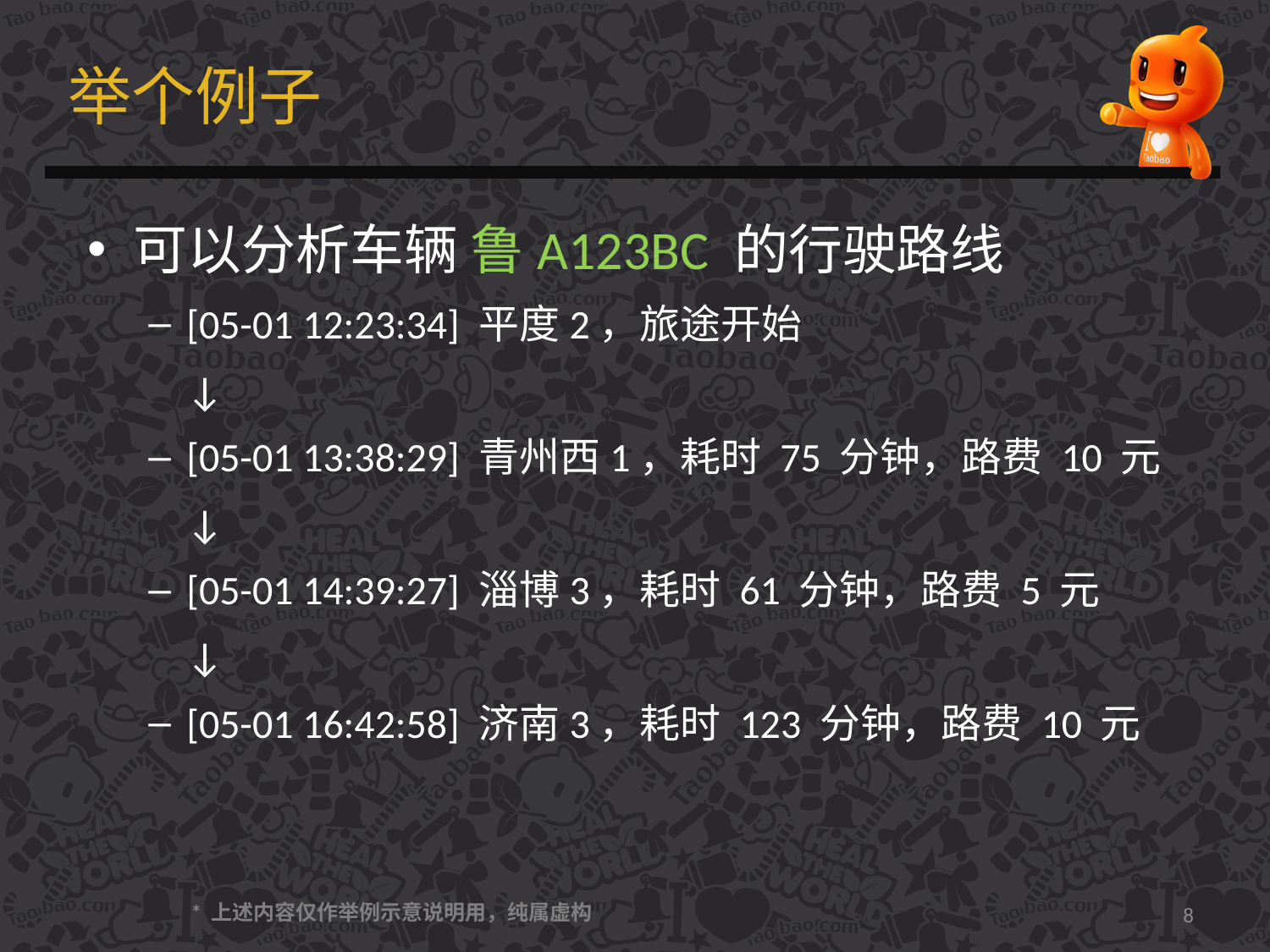

# 举个例子
可以分析车辆 鲁A123BC 的行驶路线
[05-01 12:23:34] 平度2，旅途开始
	↓
[05-01 13:38:29] 青州西1，耗时 75 分钟，路费 10 元
	↓
[05-01 14:39:27] 淄博3，耗时 61 分钟，路费 5 元
	↓
[05-01 16:42:58] 济南3，耗时 123 分钟，路费 10 元
* 上述内容仅作举例示意说明用，纯属虚构
8